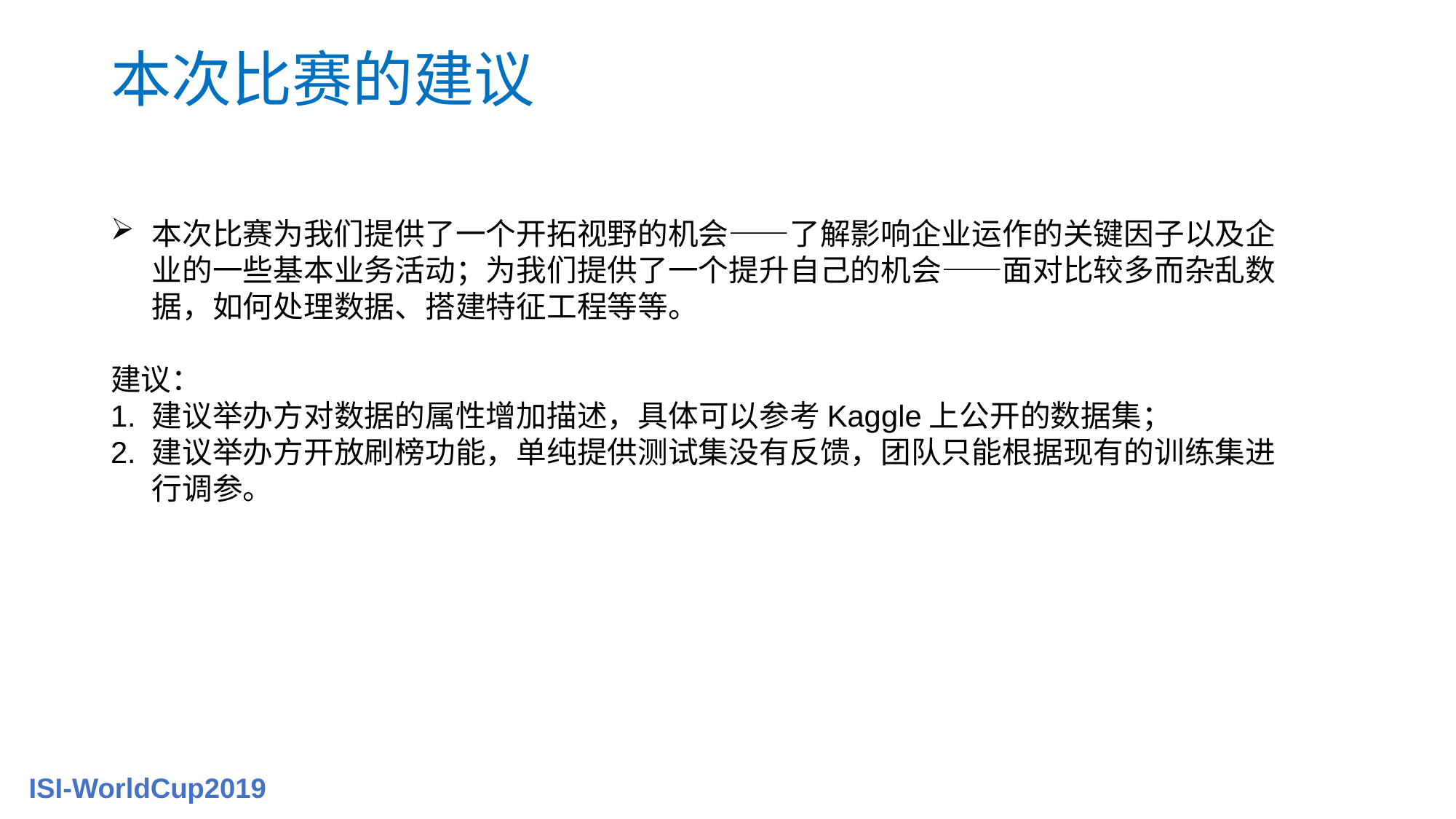

本次比赛的建议

本次比赛为我们提供了一个开拓视野的机会——了解影响企业运作的关键因子以及企业的一些基本业务活动；为我们提供了一个提升自己的机会——面对比较多而杂乱数据，如何处理数据、搭建特征工程等等。

建议：
建议举办方对数据的属性增加描述，具体可以参考Kaggle上公开的数据集；
建议举办方开放刷榜功能，单纯提供测试集没有反馈，团队只能根据现有的训练集进行调参。

ISI-WorldCup2019